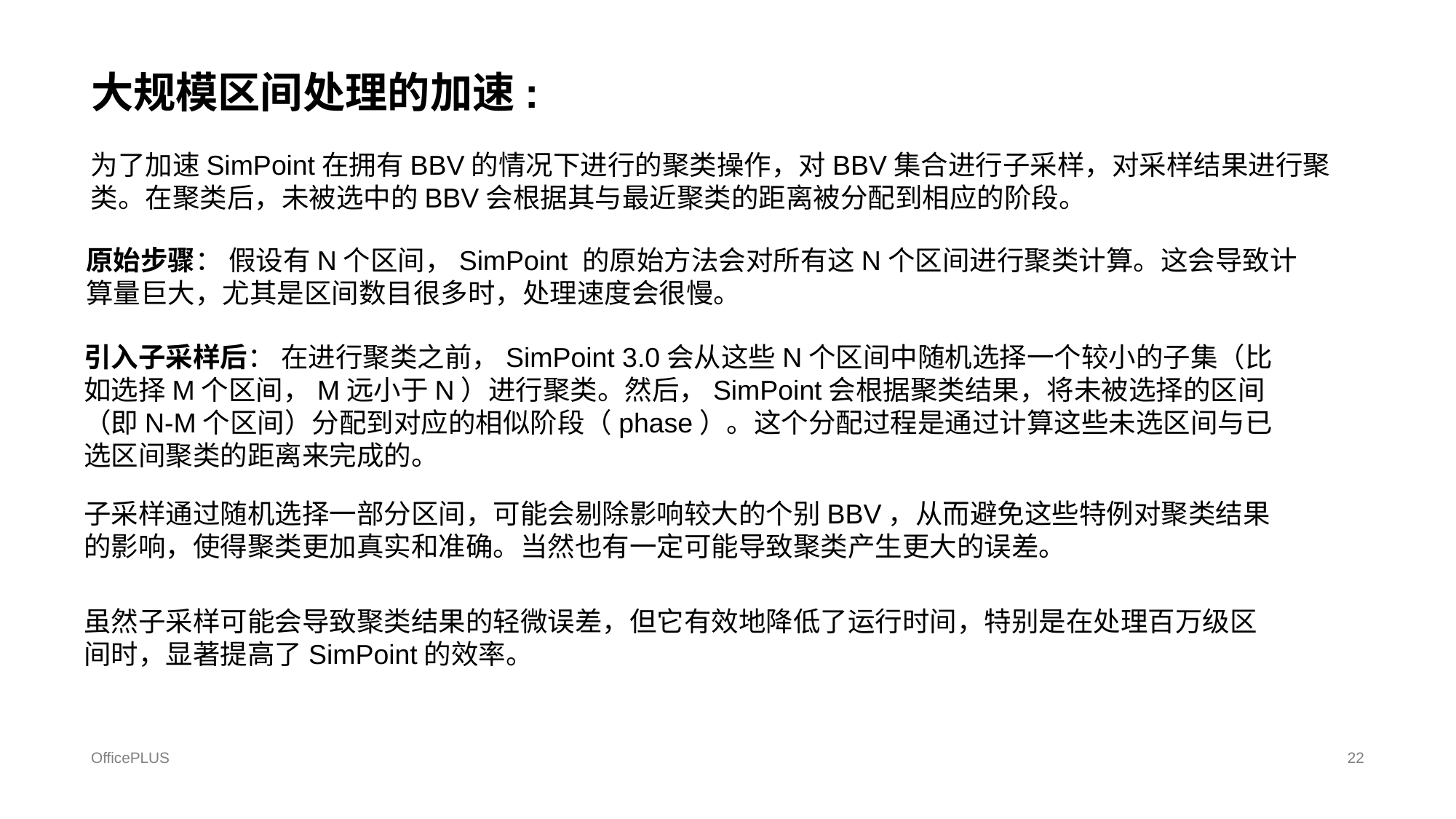

# 大规模区间处理的加速:
为了加速SimPoint在拥有BBV的情况下进行的聚类操作，对BBV集合进行子采样，对采样结果进行聚类。在聚类后，未被选中的BBV会根据其与最近聚类的距离被分配到相应的阶段。
原始步骤： 假设有N个区间，SimPoint 的原始方法会对所有这N个区间进行聚类计算。这会导致计算量巨大，尤其是区间数目很多时，处理速度会很慢。
引入子采样后： 在进行聚类之前，SimPoint 3.0会从这些N个区间中随机选择一个较小的子集（比如选择M个区间，M远小于N）进行聚类。然后，SimPoint会根据聚类结果，将未被选择的区间（即N-M个区间）分配到对应的相似阶段（phase）。这个分配过程是通过计算这些未选区间与已选区间聚类的距离来完成的。
子采样通过随机选择一部分区间，可能会剔除影响较大的个别BBV，从而避免这些特例对聚类结果的影响，使得聚类更加真实和准确。当然也有一定可能导致聚类产生更大的误差。
虽然子采样可能会导致聚类结果的轻微误差，但它有效地降低了运行时间，特别是在处理百万级区间时，显著提高了SimPoint的效率。
OfficePLUS
22